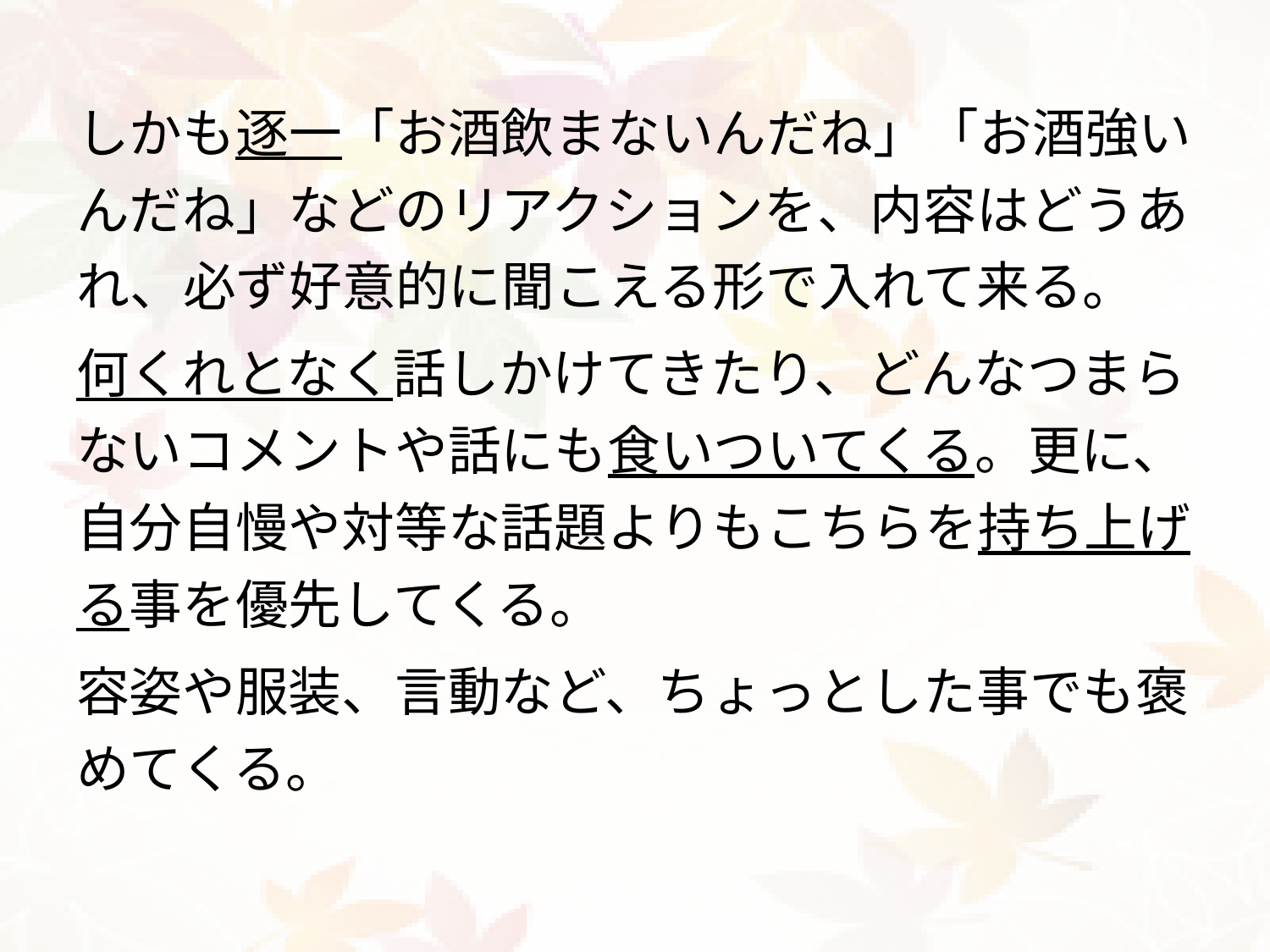

しかも逐一「お酒飲まないんだね」「お酒強いんだね」などのリアクションを、内容はどうあれ、必ず好意的に聞こえる形で入れて来る。
何くれとなく話しかけてきたり、どんなつまらないコメントや話にも食いついてくる。更に、自分自慢や対等な話題よりもこちらを持ち上げる事を優先してくる。
容姿や服装、言動など、ちょっとした事でも褒めてくる。